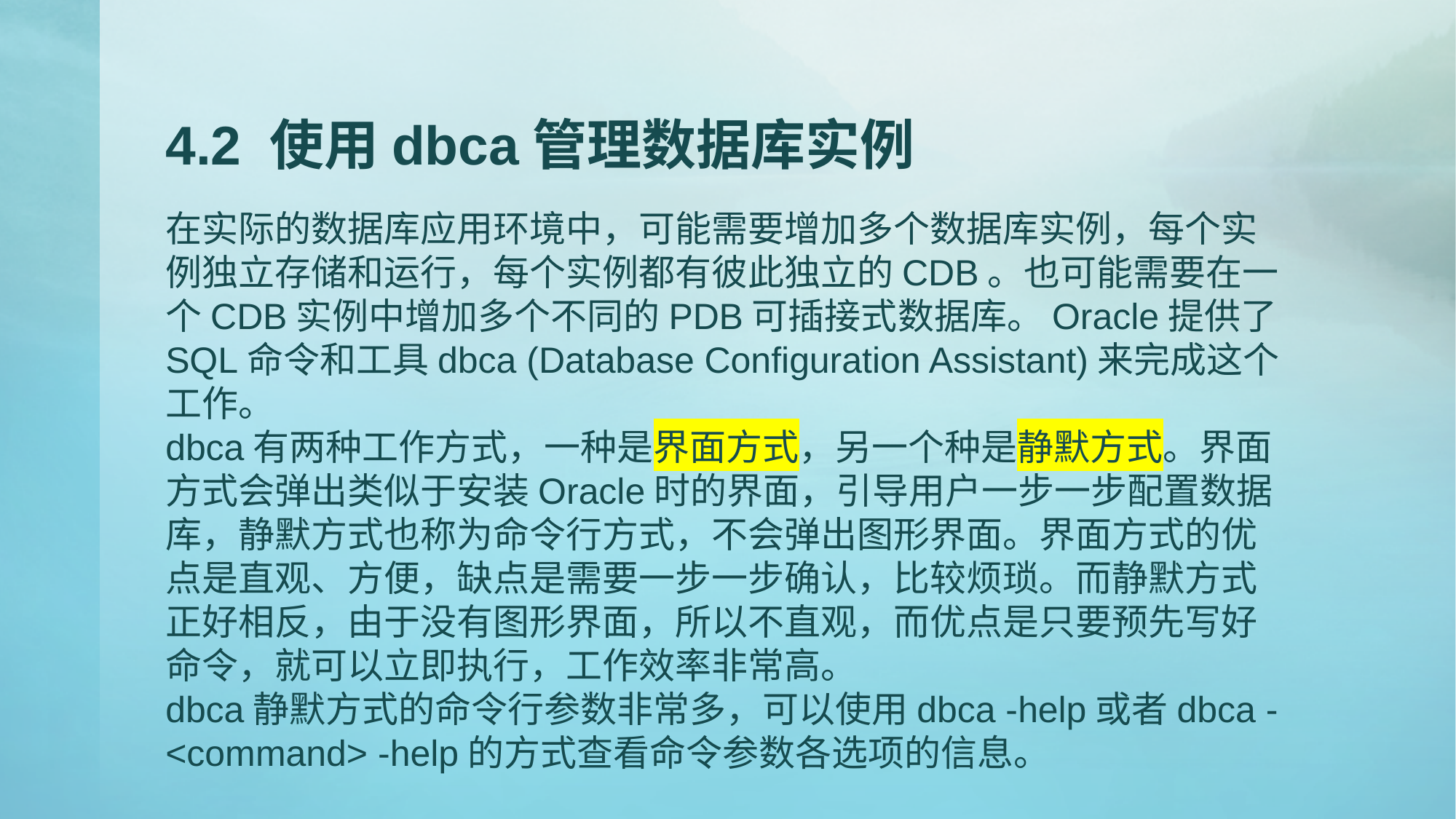

# 4.2 使用dbca管理数据库实例
在实际的数据库应用环境中，可能需要增加多个数据库实例，每个实例独立存储和运行，每个实例都有彼此独立的CDB。也可能需要在一个CDB实例中增加多个不同的PDB可插接式数据库。Oracle提供了SQL命令和工具dbca (Database Configuration Assistant)来完成这个工作。
dbca有两种工作方式，一种是界面方式，另一个种是静默方式。界面方式会弹出类似于安装Oracle时的界面，引导用户一步一步配置数据库，静默方式也称为命令行方式，不会弹出图形界面。界面方式的优点是直观、方便，缺点是需要一步一步确认，比较烦琐。而静默方式正好相反，由于没有图形界面，所以不直观，而优点是只要预先写好命令，就可以立即执行，工作效率非常高。
dbca静默方式的命令行参数非常多，可以使用dbca -help或者dbca -<command> -help的方式查看命令参数各选项的信息。